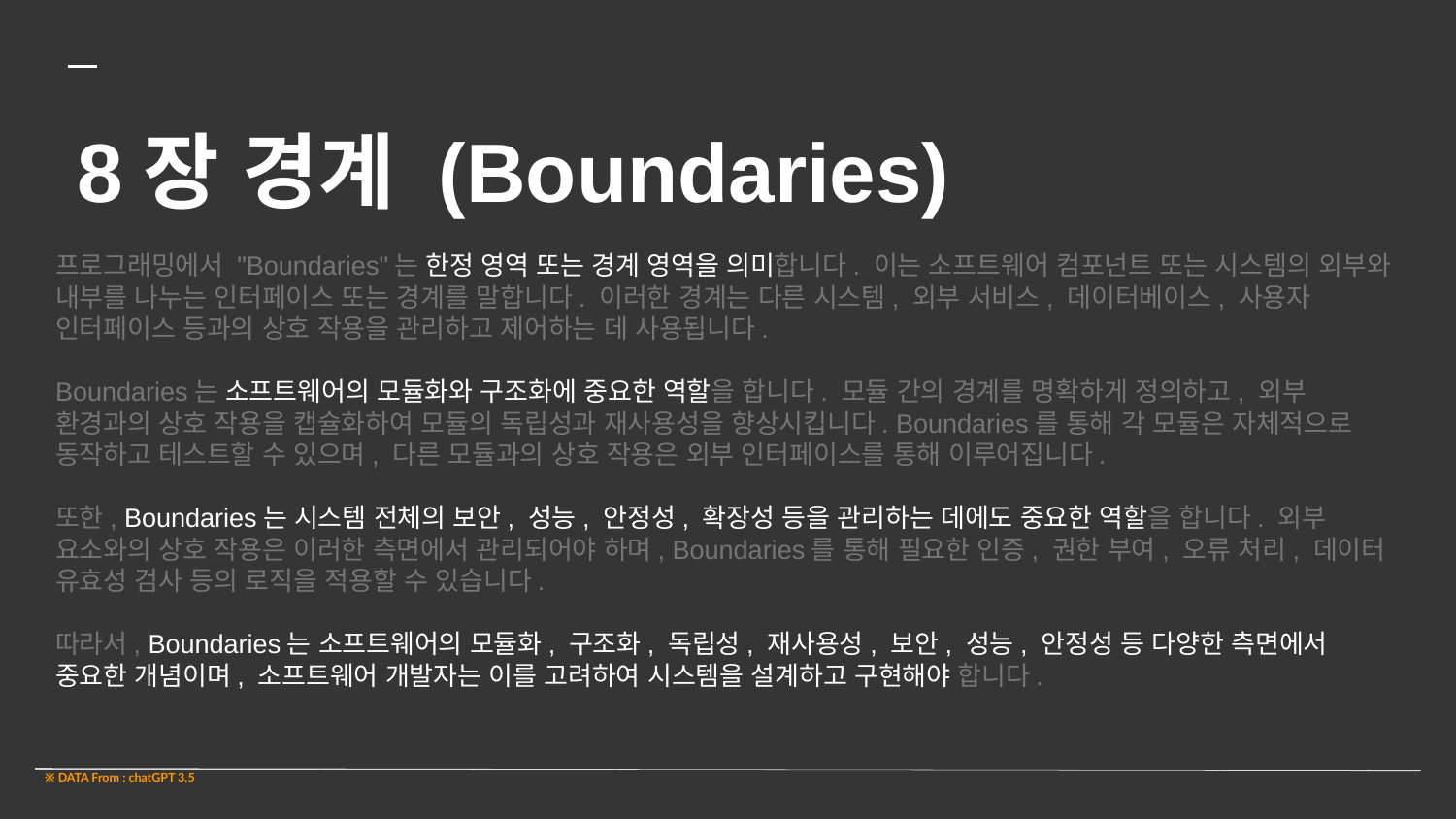

8장 경계 (Boundaries)
# 프로그래밍에서 "Boundaries"는 한정 영역 또는 경계 영역을 의미합니다. 이는 소프트웨어 컴포넌트 또는 시스템의 외부와 내부를 나누는 인터페이스 또는 경계를 말합니다. 이러한 경계는 다른 시스템, 외부 서비스, 데이터베이스, 사용자 인터페이스 등과의 상호 작용을 관리하고 제어하는 데 사용됩니다. Boundaries는 소프트웨어의 모듈화와 구조화에 중요한 역할을 합니다. 모듈 간의 경계를 명확하게 정의하고, 외부 환경과의 상호 작용을 캡슐화하여 모듈의 독립성과 재사용성을 향상시킵니다. Boundaries를 통해 각 모듈은 자체적으로 동작하고 테스트할 수 있으며, 다른 모듈과의 상호 작용은 외부 인터페이스를 통해 이루어집니다. 또한, Boundaries는 시스템 전체의 보안, 성능, 안정성, 확장성 등을 관리하는 데에도 중요한 역할을 합니다. 외부 요소와의 상호 작용은 이러한 측면에서 관리되어야 하며, Boundaries를 통해 필요한 인증, 권한 부여, 오류 처리, 데이터 유효성 검사 등의 로직을 적용할 수 있습니다. 따라서, Boundaries는 소프트웨어의 모듈화, 구조화, 독립성, 재사용성, 보안, 성능, 안정성 등 다양한 측면에서 중요한 개념이며, 소프트웨어 개발자는 이를 고려하여 시스템을 설계하고 구현해야 합니다.
※ DATA From : chatGPT 3.5